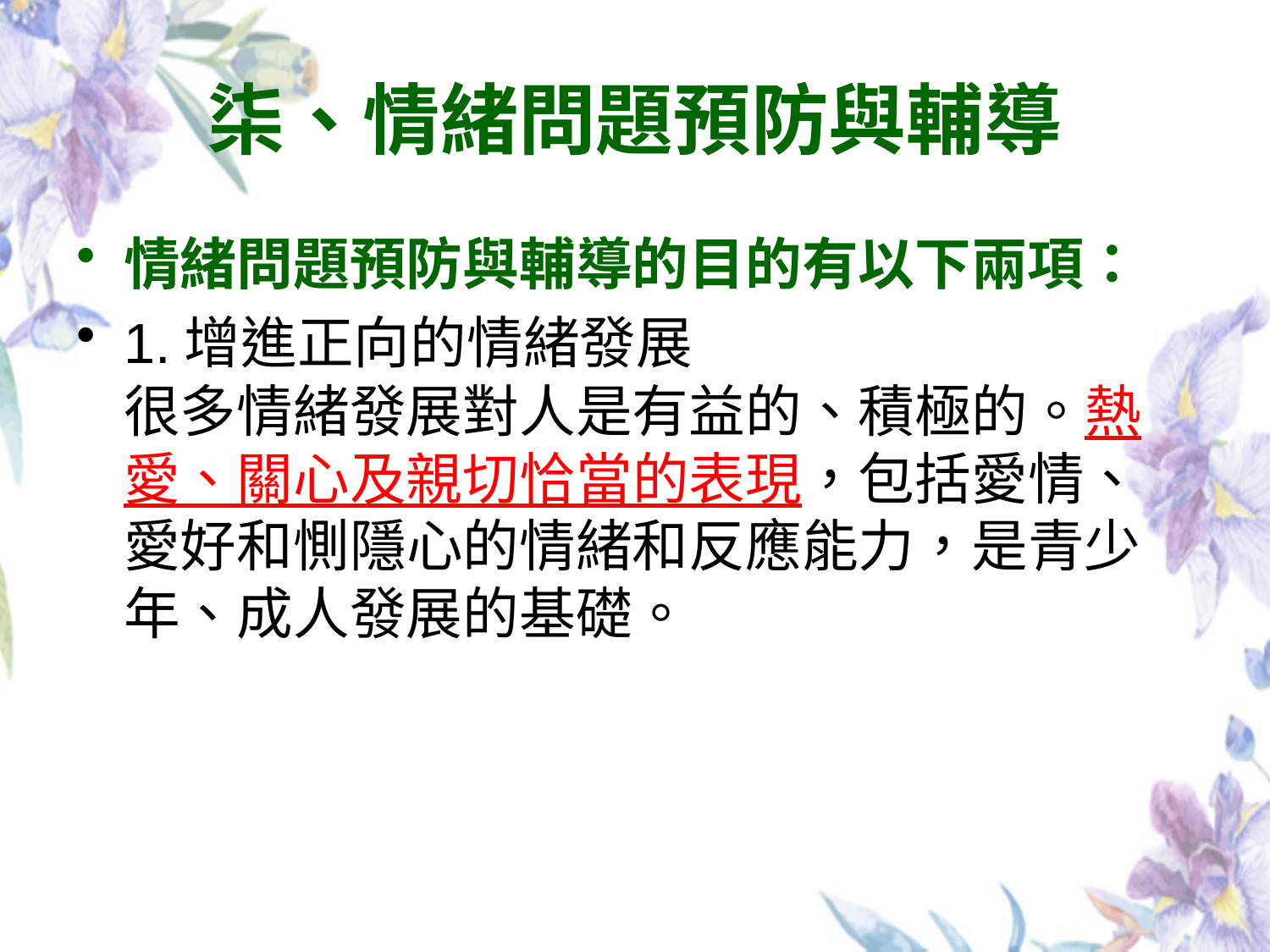

# 柒、情緒問題預防與輔導
情緒問題預防與輔導的目的有以下兩項：
1.增進正向的情緒發展
很多情緒發展對人是有益的、積極的。熱愛、關心及親切恰當的表現，包括愛情、愛好和惻隱心的情緒和反應能力，是青少年、成人發展的基礎。